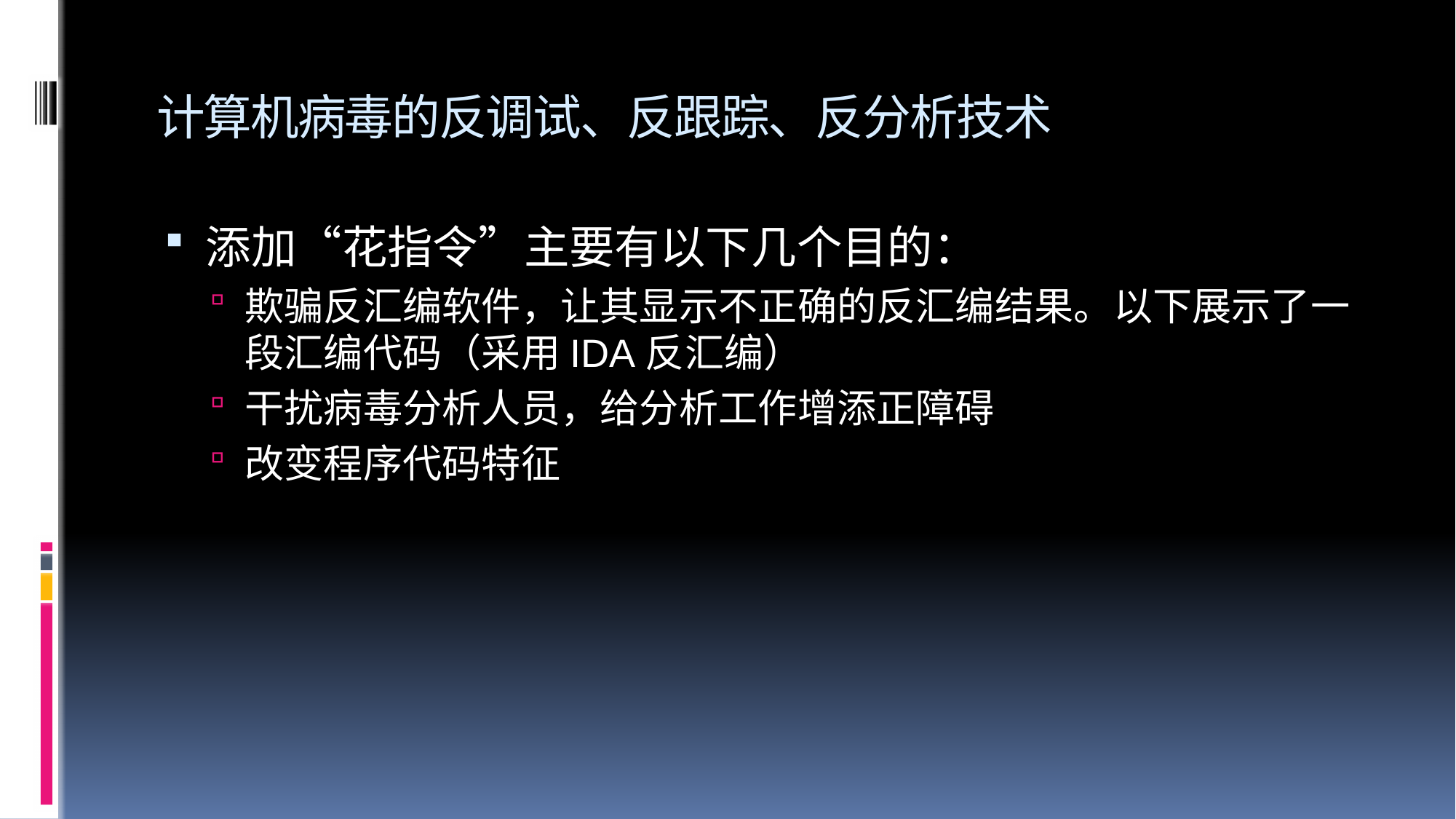

# 计算机病毒的反调试、反跟踪、反分析技术
添加“花指令”主要有以下几个目的：
欺骗反汇编软件，让其显示不正确的反汇编结果。以下展示了一段汇编代码（采用IDA反汇编）
干扰病毒分析人员，给分析工作增添正障碍
改变程序代码特征